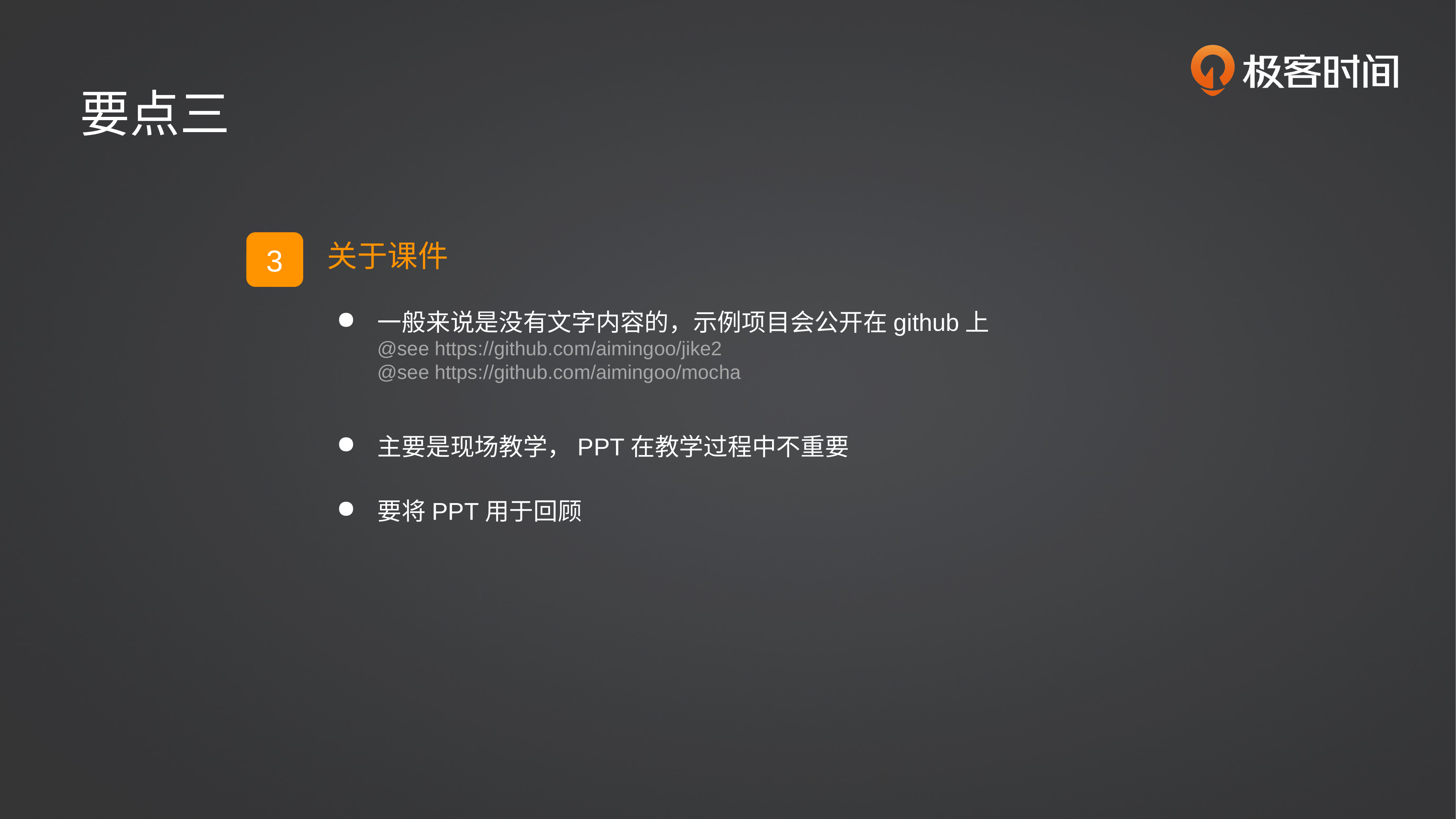

要点三

3
关于课件
一般来说是没有文字内容的，示例项目会公开在github上
@see https://github.com/aimingoo/jike2
@see https://github.com/aimingoo/mocha
主要是现场教学，PPT在教学过程中不重要
要将PPT用于回顾